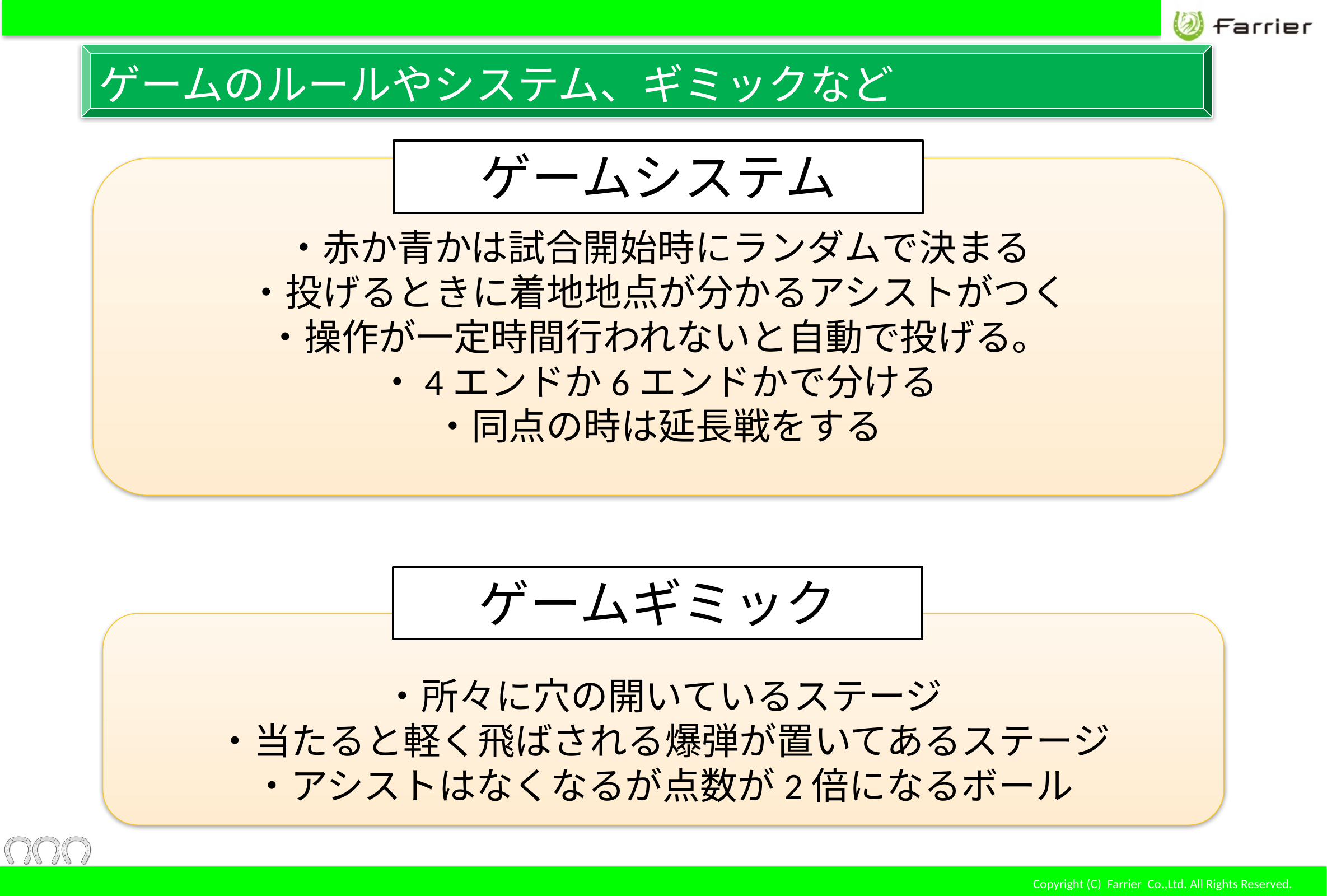

ゲームのルールやシステム、ギミックなど
ゲームシステム

・赤か青かは試合開始時にランダムで決まる
・投げるときに着地地点が分かるアシストがつく
・操作が一定時間行われないと自動で投げる。
・4エンドか6エンドかで分ける
・同点の時は延長戦をする

ゲームギミック

・所々に穴の開いているステージ
・当たると軽く飛ばされる爆弾が置いてあるステージ
・アシストはなくなるが点数が2倍になるボール